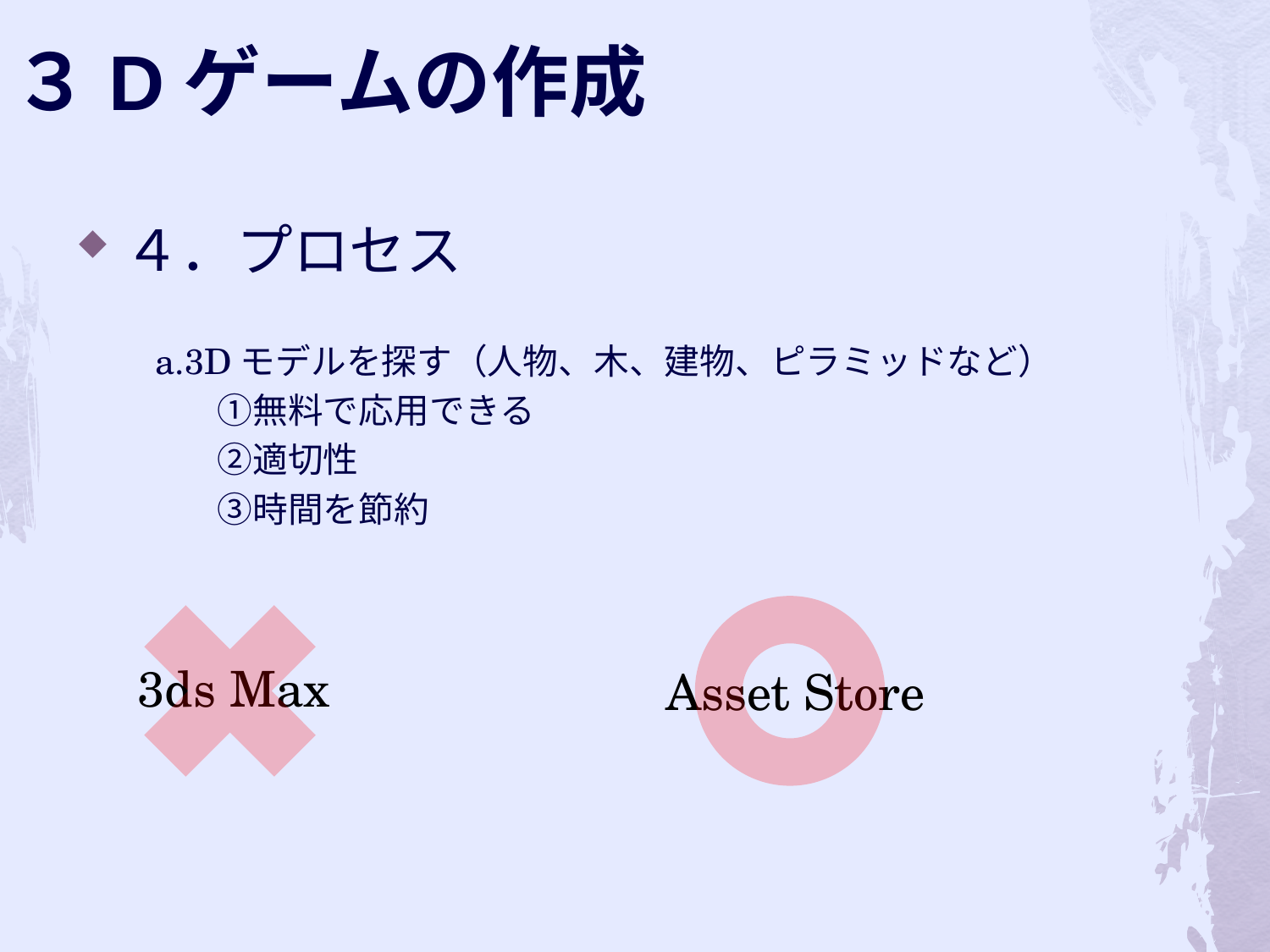

３Dゲームの作成
４．プロセス

　　a.3Dモデルを探す（人物、木、建物、ピラミッドなど）
　　　　①無料で応用できる
　　　　②適切性
　　　　③時間を節約

3ds Max
Asset Store